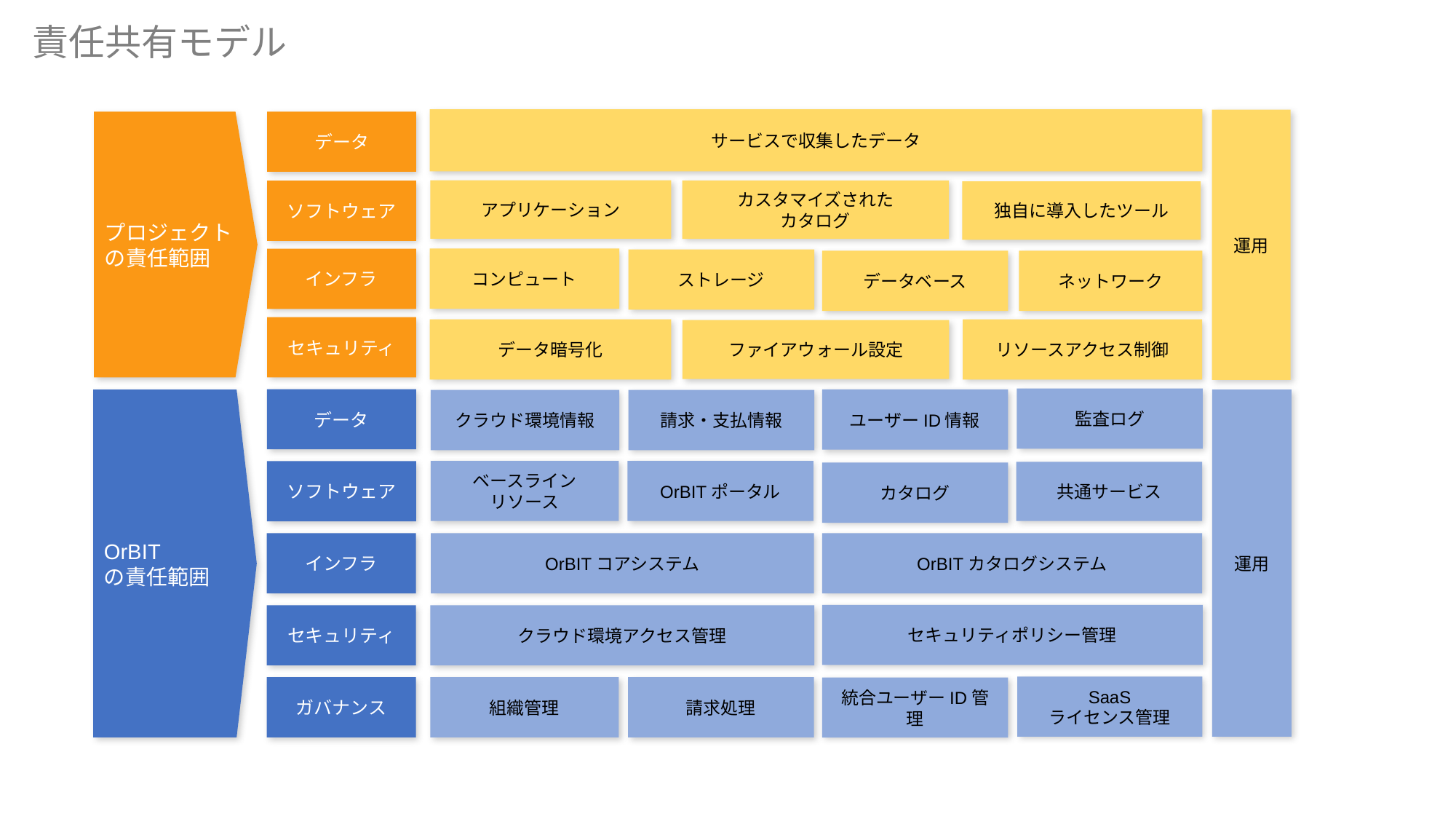

責任共有モデル
サービスで収集したデータ
運用
プロジェクト
の責任範囲
データ
アプリケーション
カスタマイズされた
カタログ
ソフトウェア
独自に導入したツール
コンピュート
インフラ
ストレージ
データベース
ネットワーク
セキュリティ
データ暗号化
リソースアクセス制御
ファイアウォール設定
監査ログ
データ
OrBIT
の責任範囲
ユーザーID情報
運用
クラウド環境情報
請求・支払情報
ベースライン
リソース
OrBITポータル
ソフトウェア
共通サービス
カタログ
インフラ
OrBITコアシステム
OrBITカタログシステム
セキュリティポリシー管理
セキュリティ
クラウド環境アクセス管理
SaaS
ライセンス管理
ガバナンス
組織管理
請求処理
統合ユーザーID管理